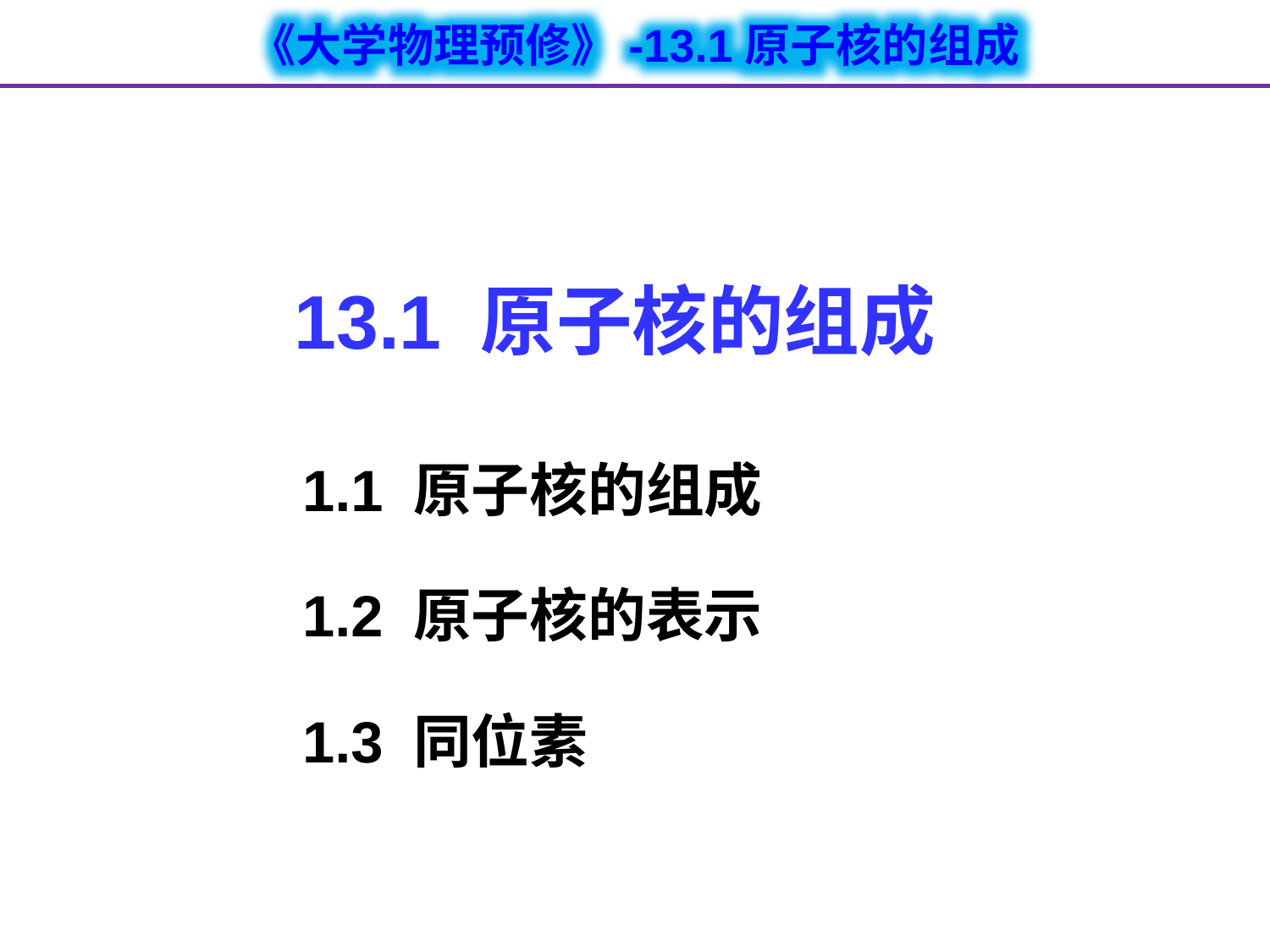

# 13.1 原子核的组成
    1.1 原子核的组成
    1.2 原子核的表示
    1.3 同位素